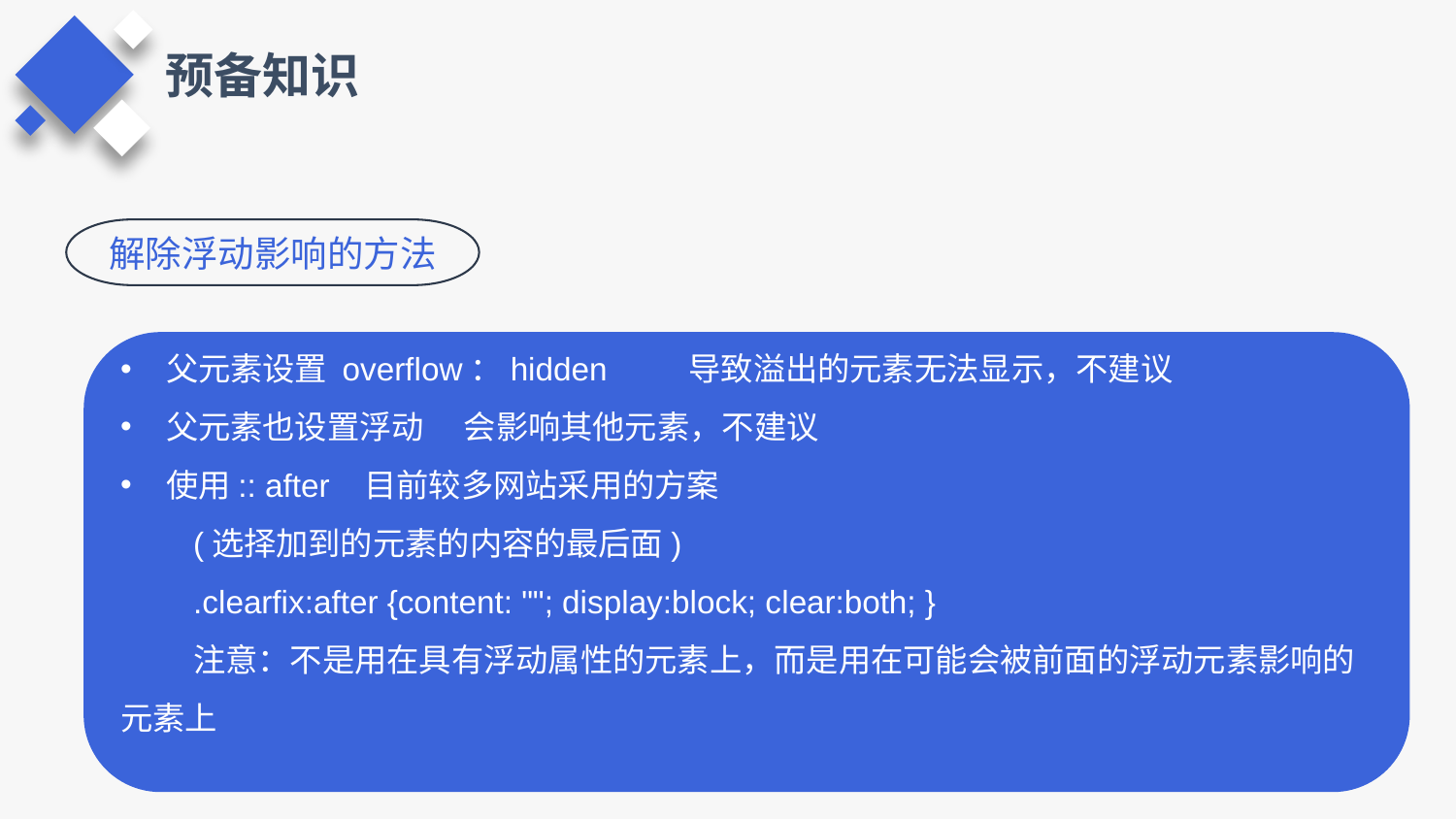

预备知识

解除浮动影响的方法
父元素设置 overflow：hidden 　　导致溢出的元素无法显示，不建议
父元素也设置浮动 　会影响其他元素，不建议
使用:: after   目前较多网站采用的方案
(选择加到的元素的内容的最后面)
.clearfix:after {content: ""; display:block; clear:both; }
注意：不是用在具有浮动属性的元素上，而是用在可能会被前面的浮动元素影响的元素上